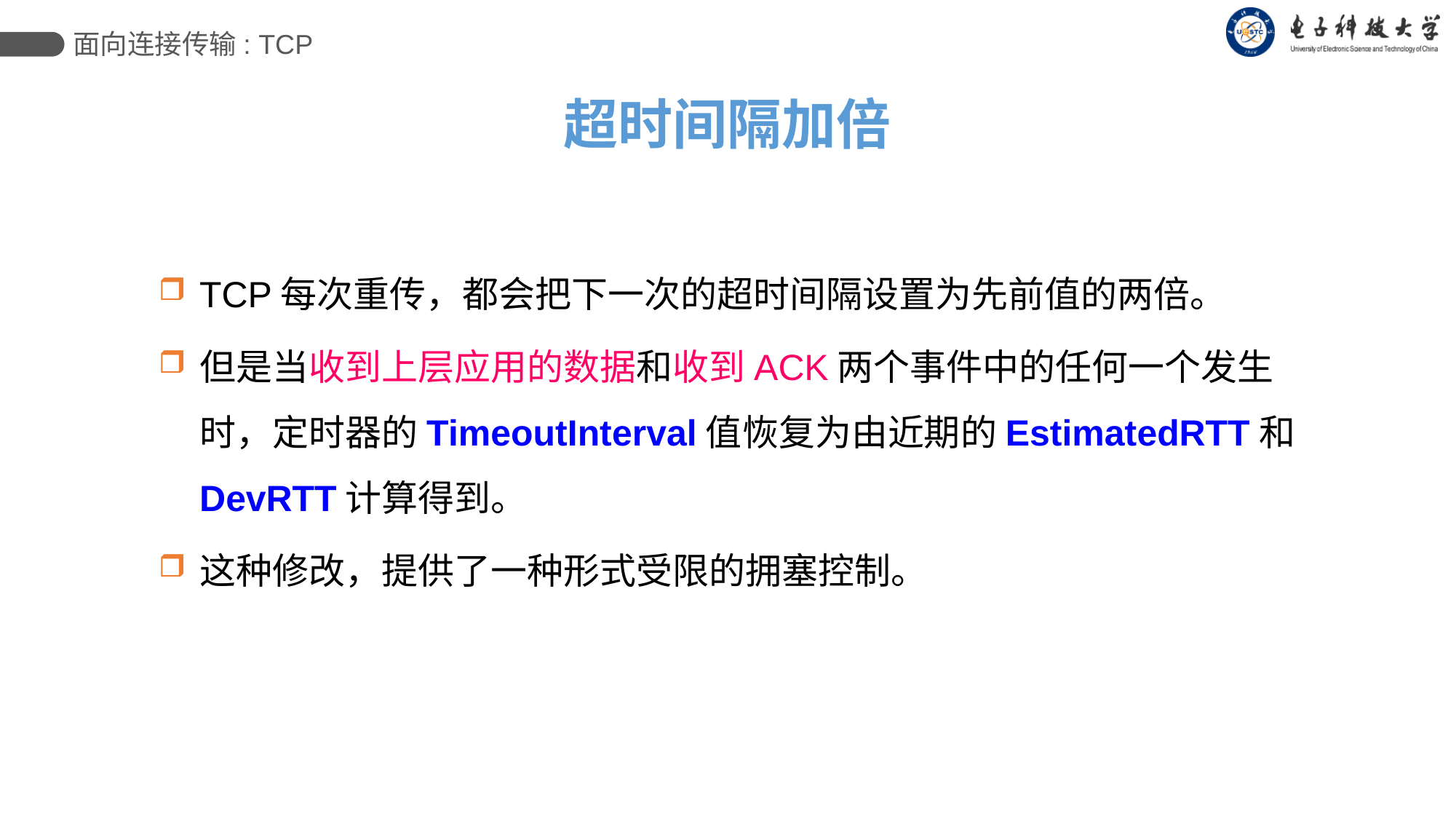

面向连接传输: TCP

超时间隔加倍
TCP每次重传，都会把下一次的超时间隔设置为先前值的两倍。
但是当收到上层应用的数据和收到ACK两个事件中的任何一个发生时，定时器的TimeoutInterval值恢复为由近期的EstimatedRTT和DevRTT计算得到。
这种修改，提供了一种形式受限的拥塞控制。